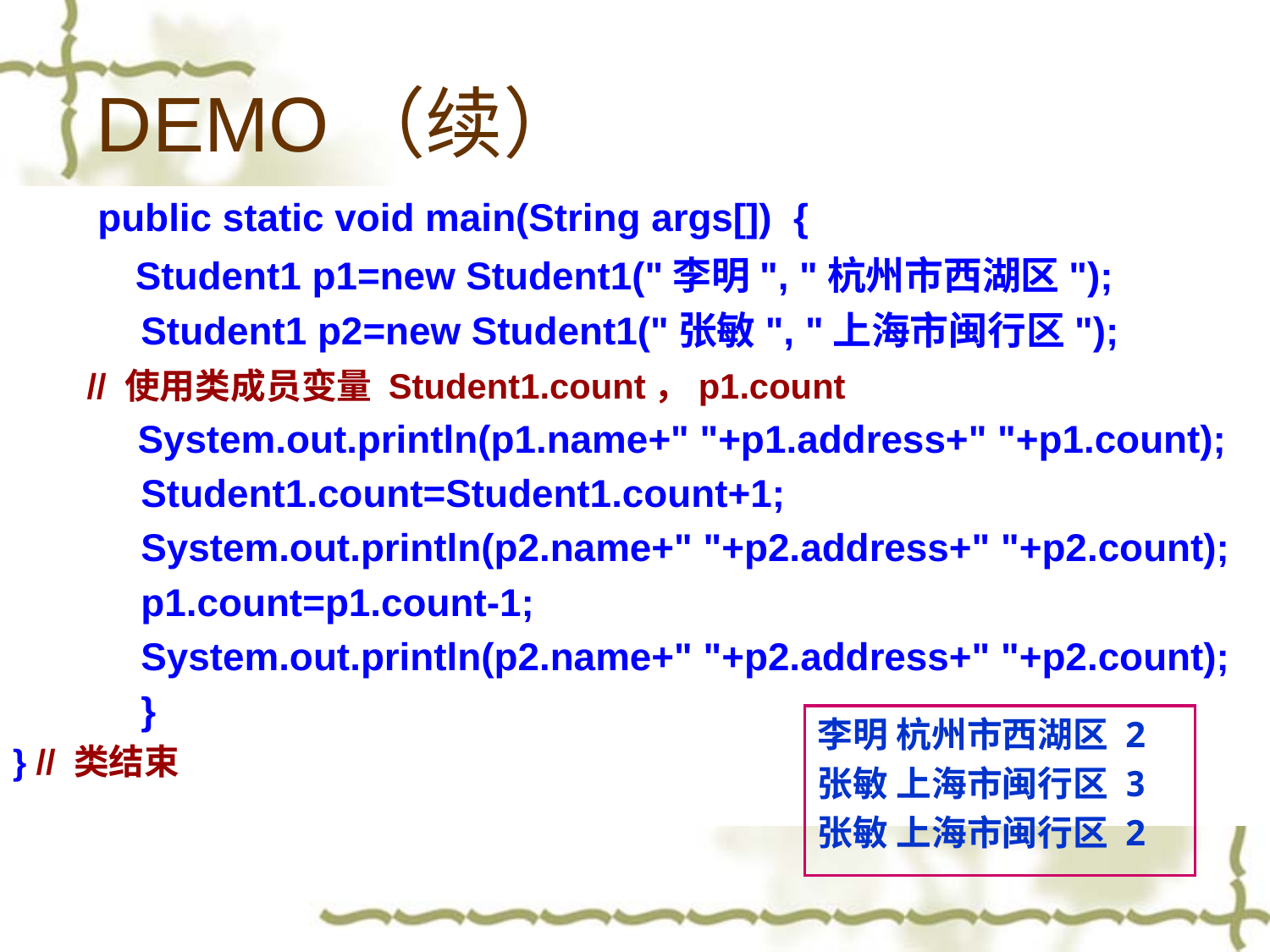

# DEMO（续）

  public static void main(String args[])  {
     Student1 p1=new Student1("李明", "杭州市西湖区");
      Student1 p2=new Student1("张敏", "上海市闽行区");
 // 使用类成员变量 Student1.count，p1.count
	  System.out.println(p1.name+" "+p1.address+" "+p1.count);
      Student1.count=Student1.count+1;
      System.out.println(p2.name+" "+p2.address+" "+p2.count);
      p1.count=p1.count-1;
      System.out.println(p2.name+" "+p2.address+" "+p2.count);
      }
} // 类结束
李明 杭州市西湖区 2
张敏 上海市闽行区 3
张敏 上海市闽行区 2